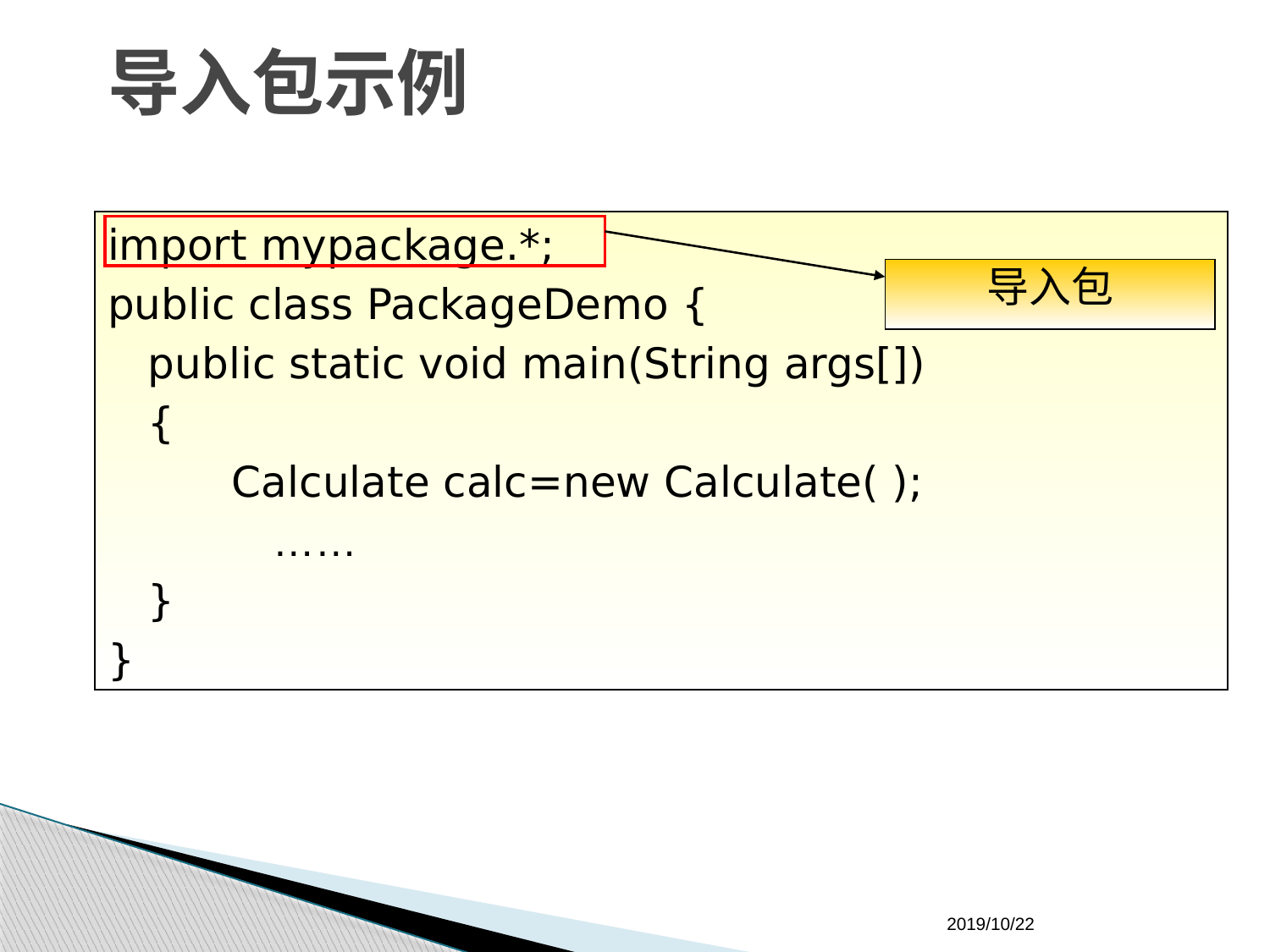

# 导入包示例
import mypackage.*;
public class PackageDemo {
   public static void main(String args[])
   {
   	Calculate calc=new Calculate( );
   	   ……
   }
}

导入包
2019/10/22